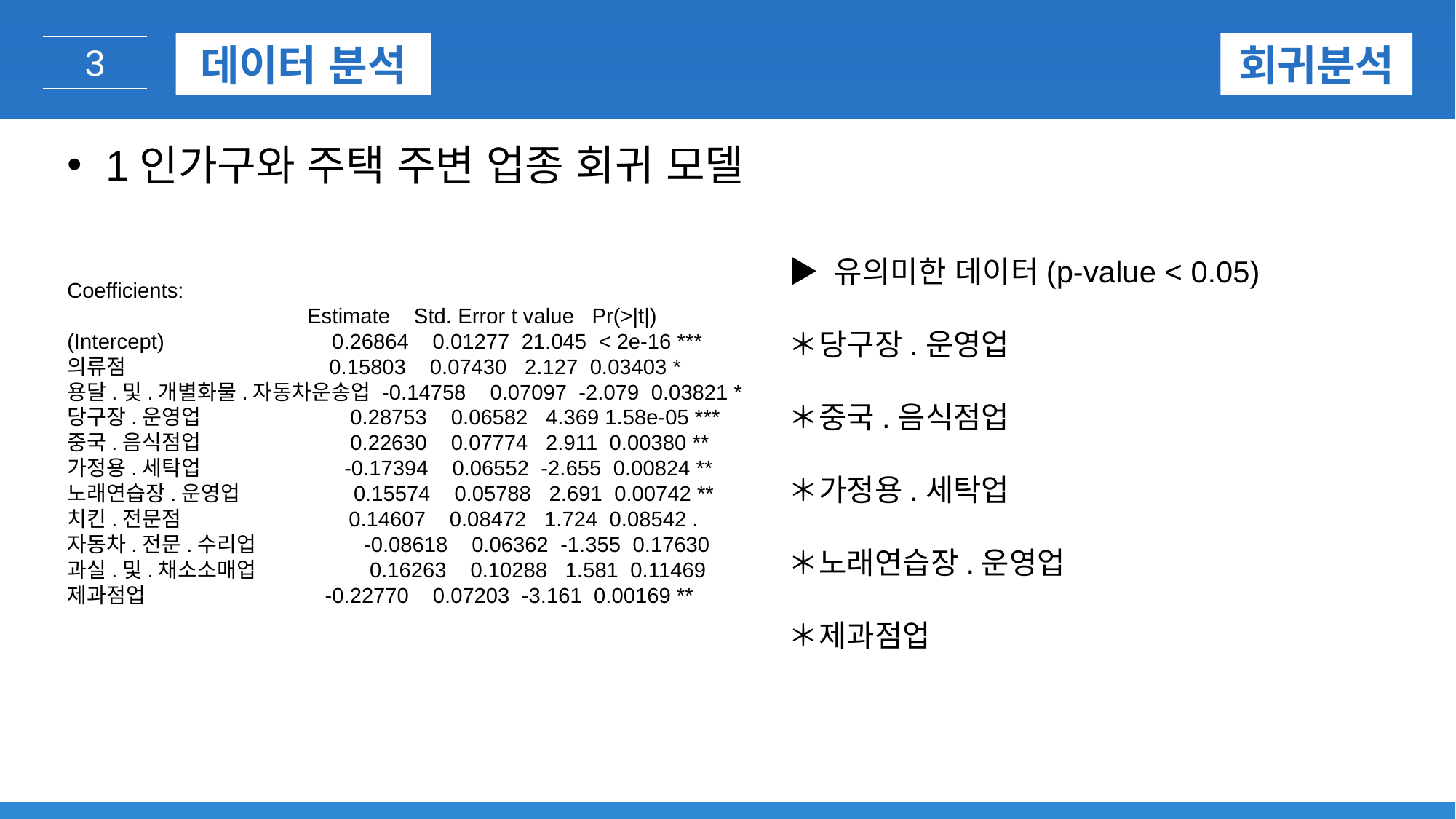

데이터 분석
회귀분석
3

  1인가구와 주택 주변 업종 회귀 모델
▶ 유의미한 데이터(p-value < 0.05)

＊당구장.운영업

＊중국.음식점업

＊가정용.세탁업

＊노래연습장.운영업

＊제과점업
Coefficients:
                                        Estimate    Std. Error t value   Pr(>|t|)
(Intercept)                            0.26864    0.01277  21.045  < 2e-16 ***
의류점                                 0.15803    0.07430   2.127  0.03403 *
용달.및.개별화물.자동차운송업 -0.14758    0.07097  -2.079  0.03821 *
당구장.운영업                        0.28753    0.06582   4.369 1.58e-05 ***
중국.음식점업                        0.22630    0.07774   2.911  0.00380 **
가정용.세탁업                       -0.17394    0.06552  -2.655  0.00824 **
노래연습장.운영업                  0.15574    0.05788   2.691  0.00742 **
치킨.전문점                           0.14607    0.08472   1.724  0.08542 .
자동차.전문.수리업                 -0.08618    0.06362  -1.355  0.17630
과실.및.채소소매업                  0.16263    0.10288   1.581  0.11469
제과점업                             -0.22770    0.07203  -3.161  0.00169 **